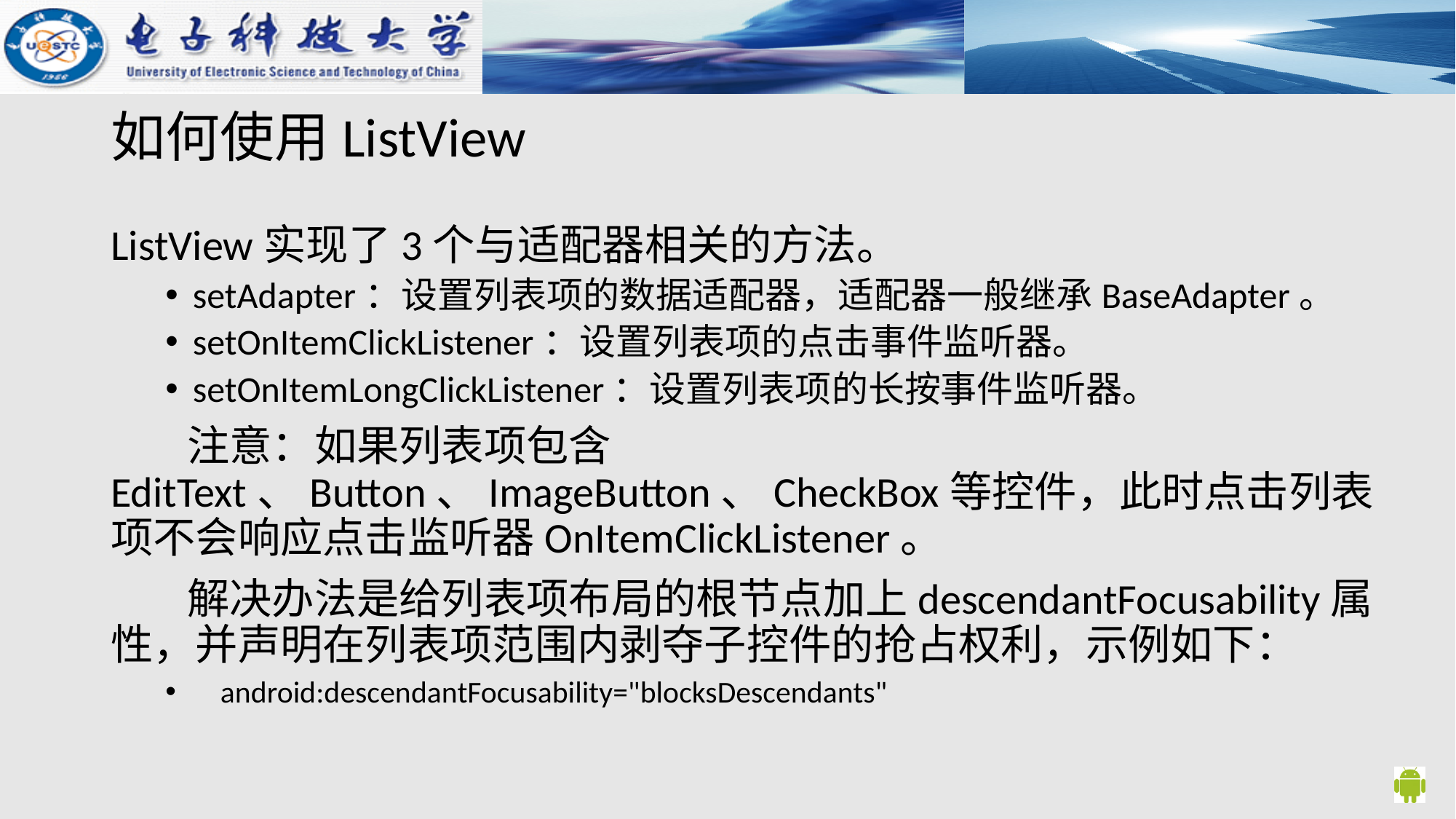

# 如何使用ListView
ListView实现了3个与适配器相关的方法。
setAdapter：设置列表项的数据适配器，适配器一般继承BaseAdapter。
setOnItemClickListener：设置列表项的点击事件监听器。
setOnItemLongClickListener：设置列表项的长按事件监听器。
       注意：如果列表项包含EditText、Button、ImageButton、CheckBox等控件，此时点击列表项不会响应点击监听器OnItemClickListener。
       解决办法是给列表项布局的根节点加上descendantFocusability属性，并声明在列表项范围内剥夺子控件的抢占权利，示例如下：
    android:descendantFocusability="blocksDescendants"